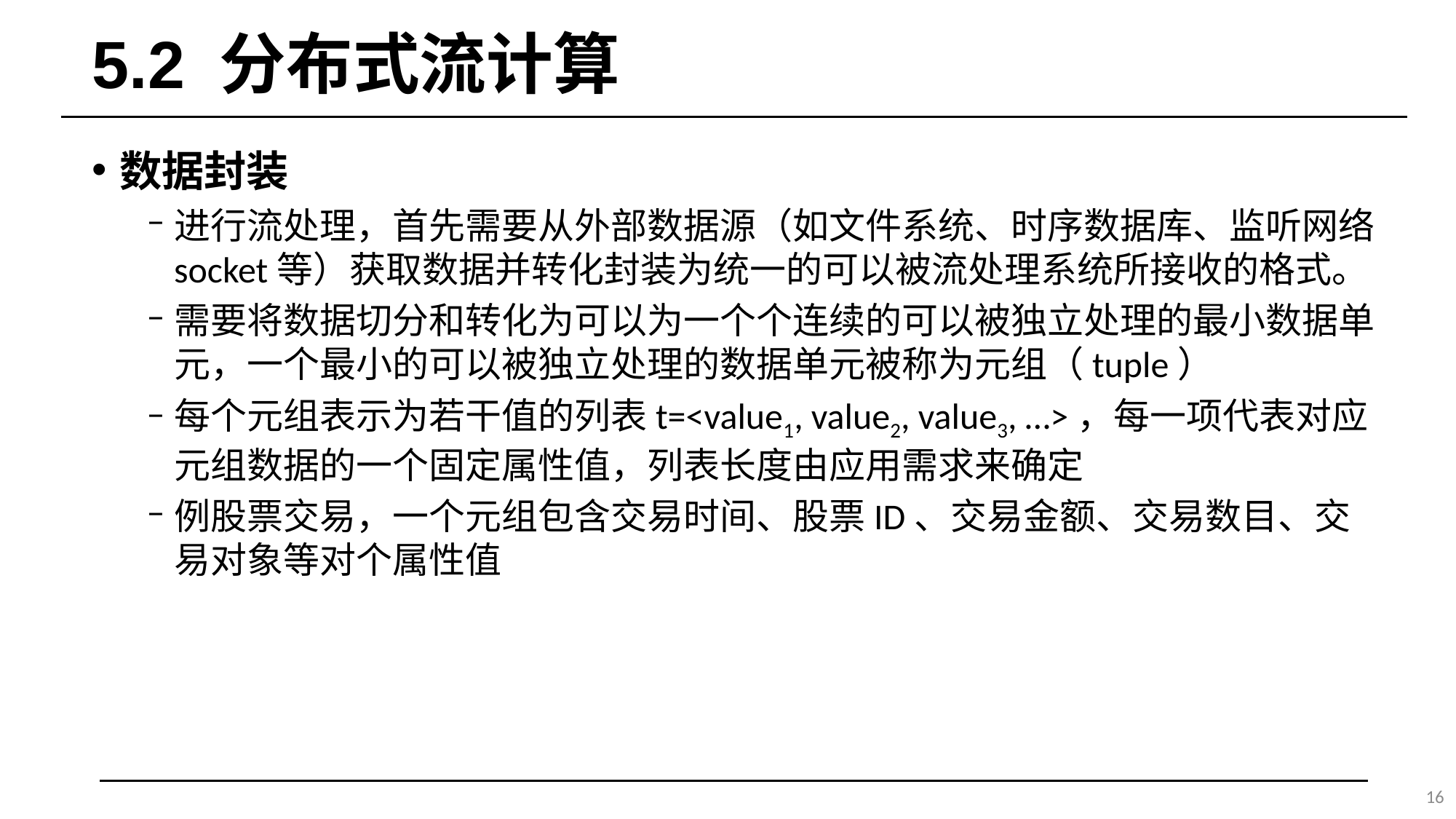

# 5.2 分布式流计算
数据封装
进行流处理，首先需要从外部数据源（如文件系统、时序数据库、监听网络socket等）获取数据并转化封装为统一的可以被流处理系统所接收的格式。
需要将数据切分和转化为可以为一个个连续的可以被独立处理的最小数据单元，一个最小的可以被独立处理的数据单元被称为元组（tuple）
每个元组表示为若干值的列表t=<value1, value2, value3, …>，每一项代表对应元组数据的一个固定属性值，列表长度由应用需求来确定
例股票交易，一个元组包含交易时间、股票ID、交易金额、交易数目、交易对象等对个属性值
16